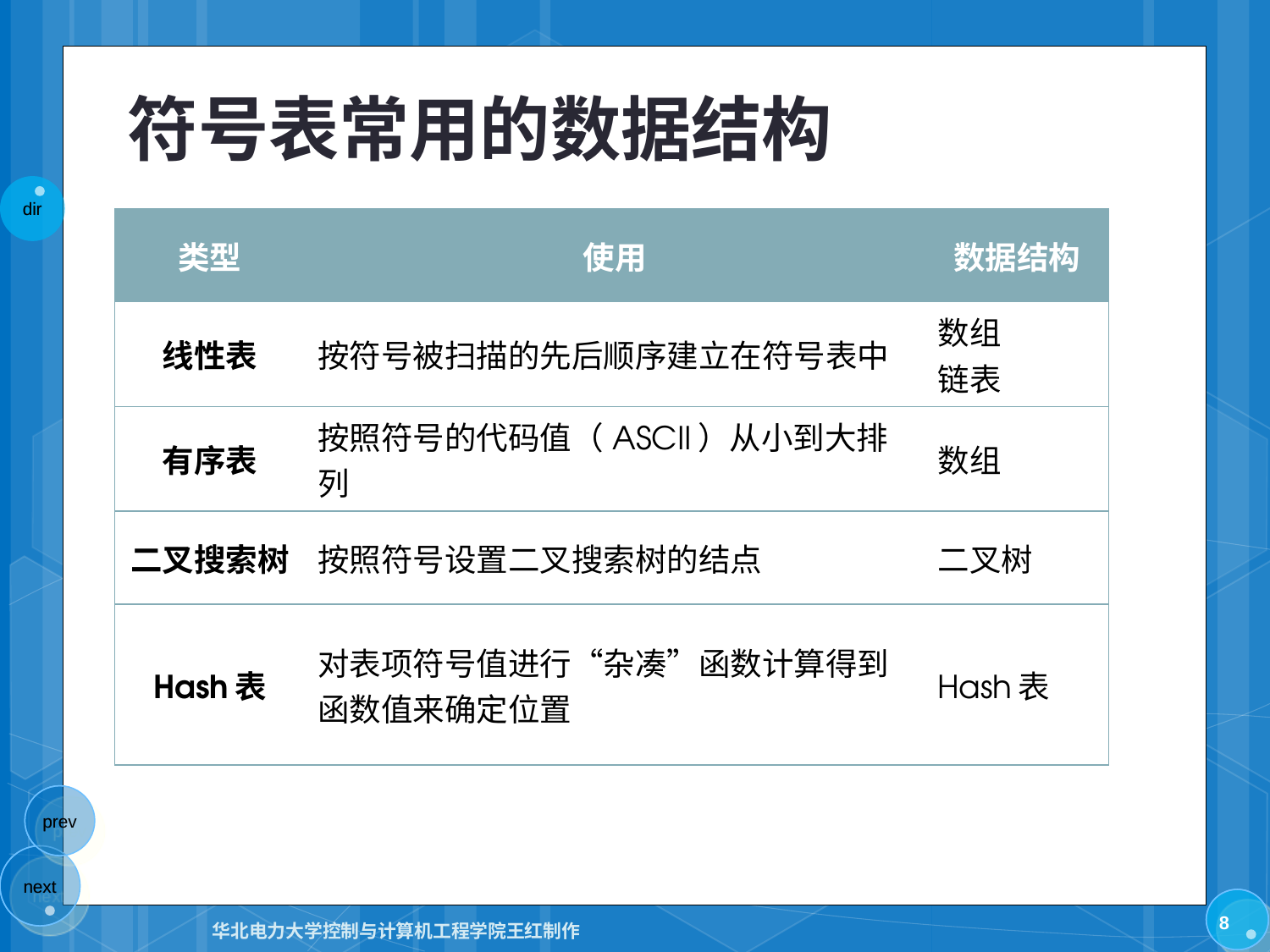

# 符号表常用的数据结构
| 类型 | 使用 | 数据结构 |
| --- | --- | --- |
| 线性表 | 按符号被扫描的先后顺序建立在符号表中 | 数组 链表 |
| 有序表 | 按照符号的代码值（ASCII）从小到大排列 | 数组 |
| 二叉搜索树 | 按照符号设置二叉搜索树的结点 | 二叉树 |
| Hash表 | 对表项符号值进行“杂凑”函数计算得到函数值来确定位置 | Hash表 |
8
华北电力大学控制与计算机工程学院王红制作